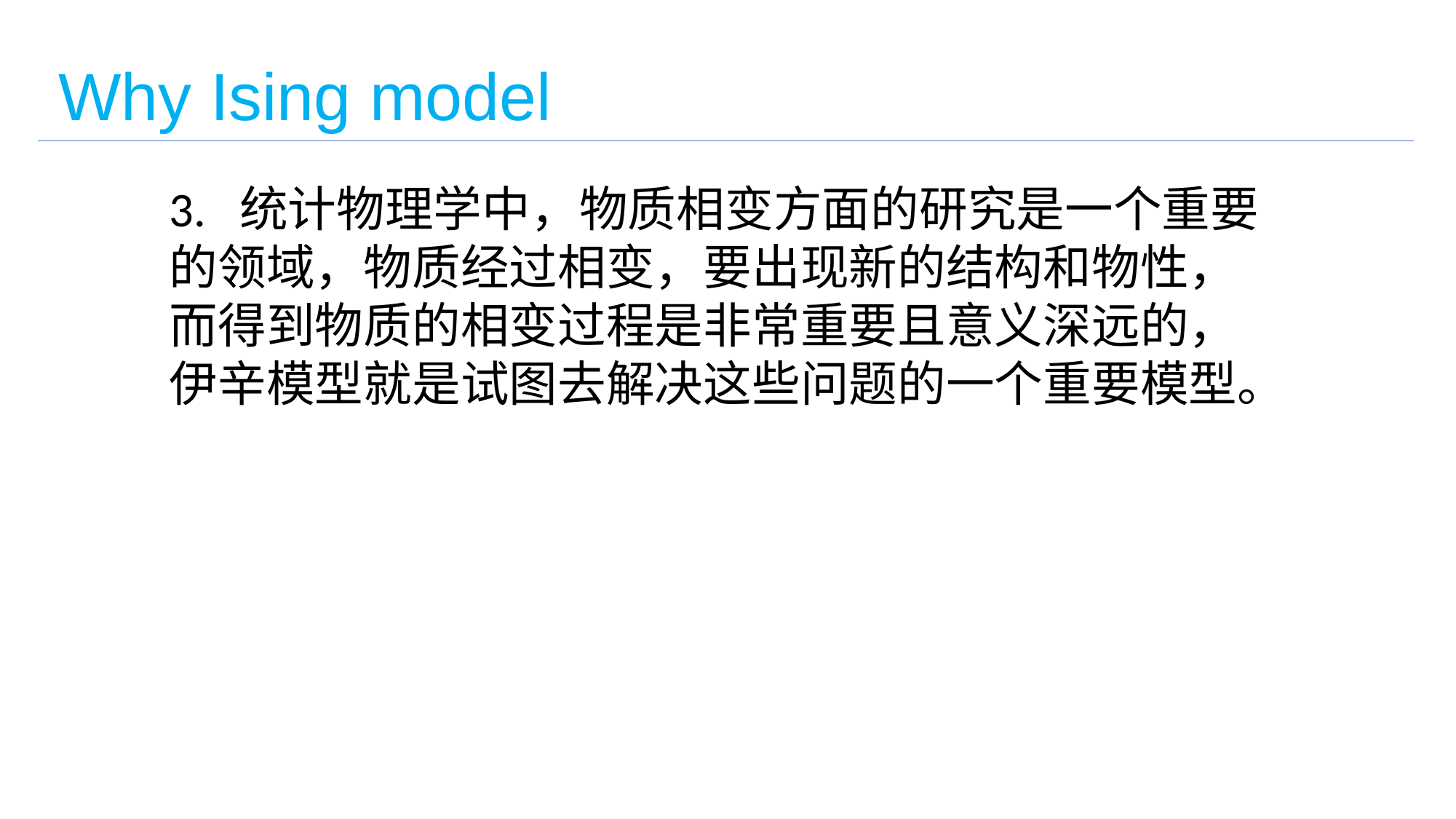

Why Ising model
3.  统计物理学中，物质相变方面的研究是一个重要的领域，物质经过相变，要出现新的结构和物性，而得到物质的相变过程是非常重要且意义深远的，伊辛模型就是试图去解决这些问题的一个重要模型。